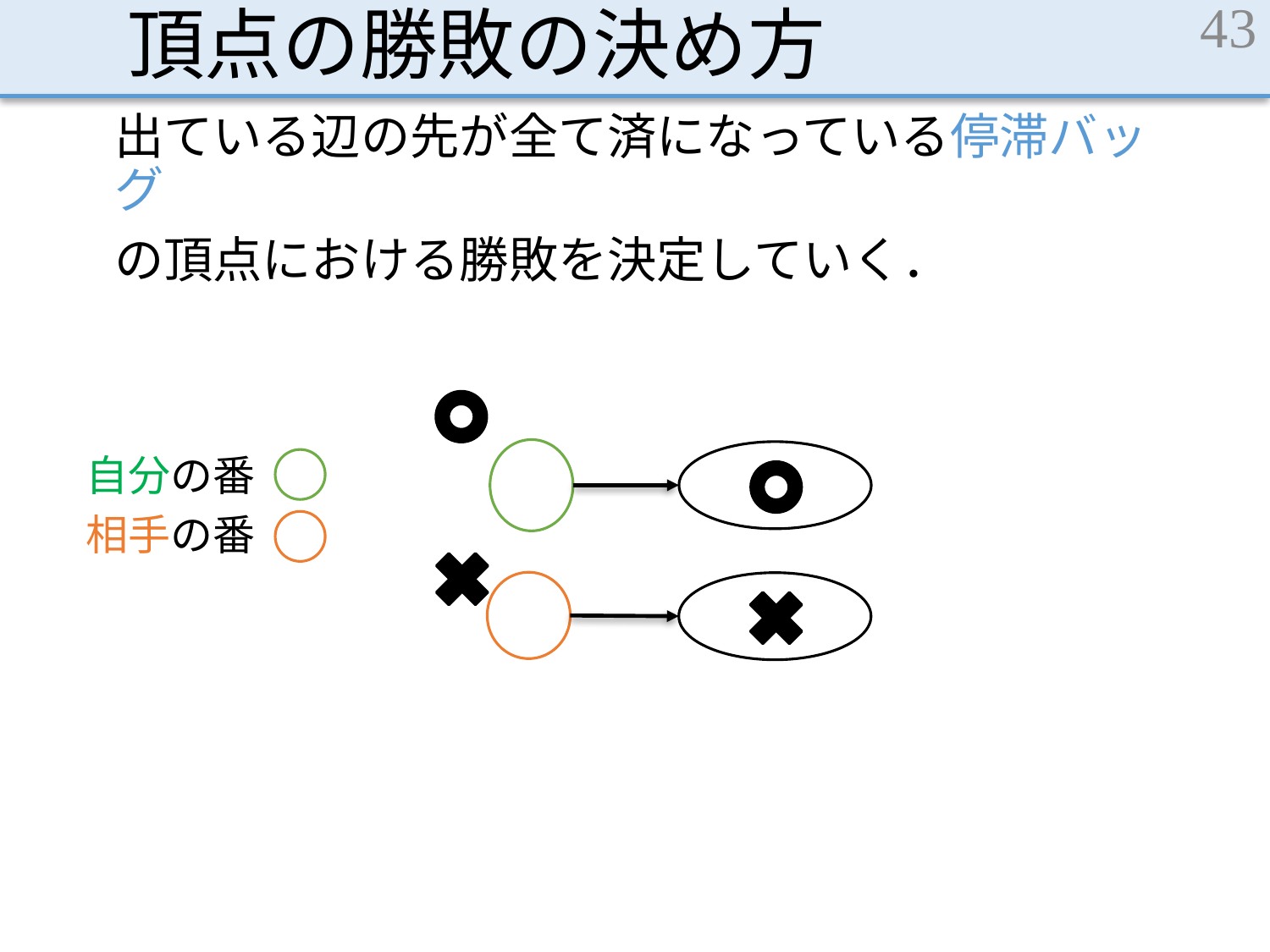

# 頂点の勝敗の決め方
43
出ている辺の先が全て済になっている停滞バッグ
の頂点における勝敗を決定していく．

自分の番

相手の番